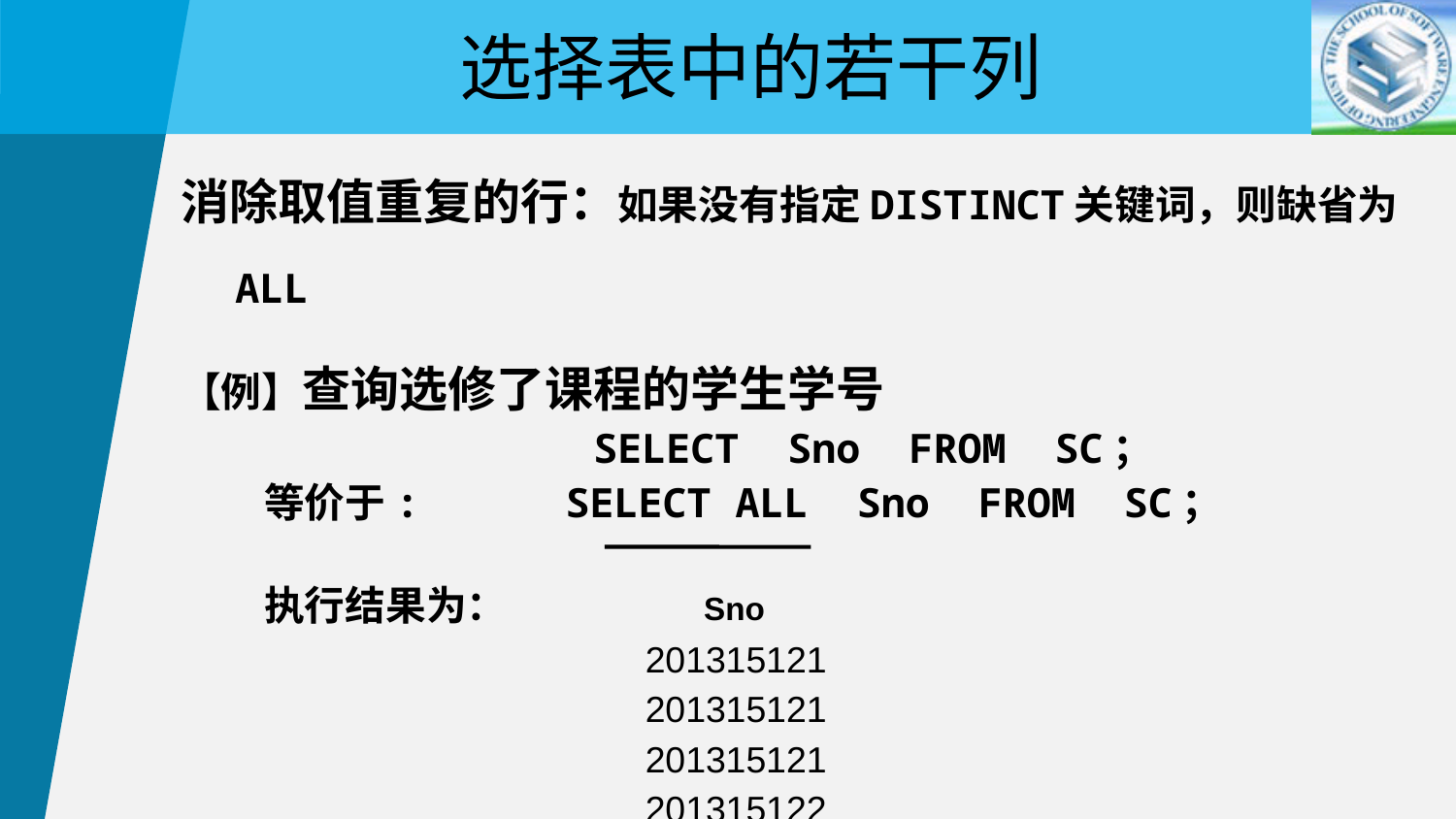

选择表中的若干列
消除取值重复的行：如果没有指定DISTINCT关键词，则缺省为ALL
【例】查询选修了课程的学生学号
                 SELECT  Sno  FROM  SC；
	     等价于:      SELECT ALL  Sno  FROM  SC；
	     执行结果为：	       Sno
				201315121
				201315121
				201315121
				201315122
				201315122